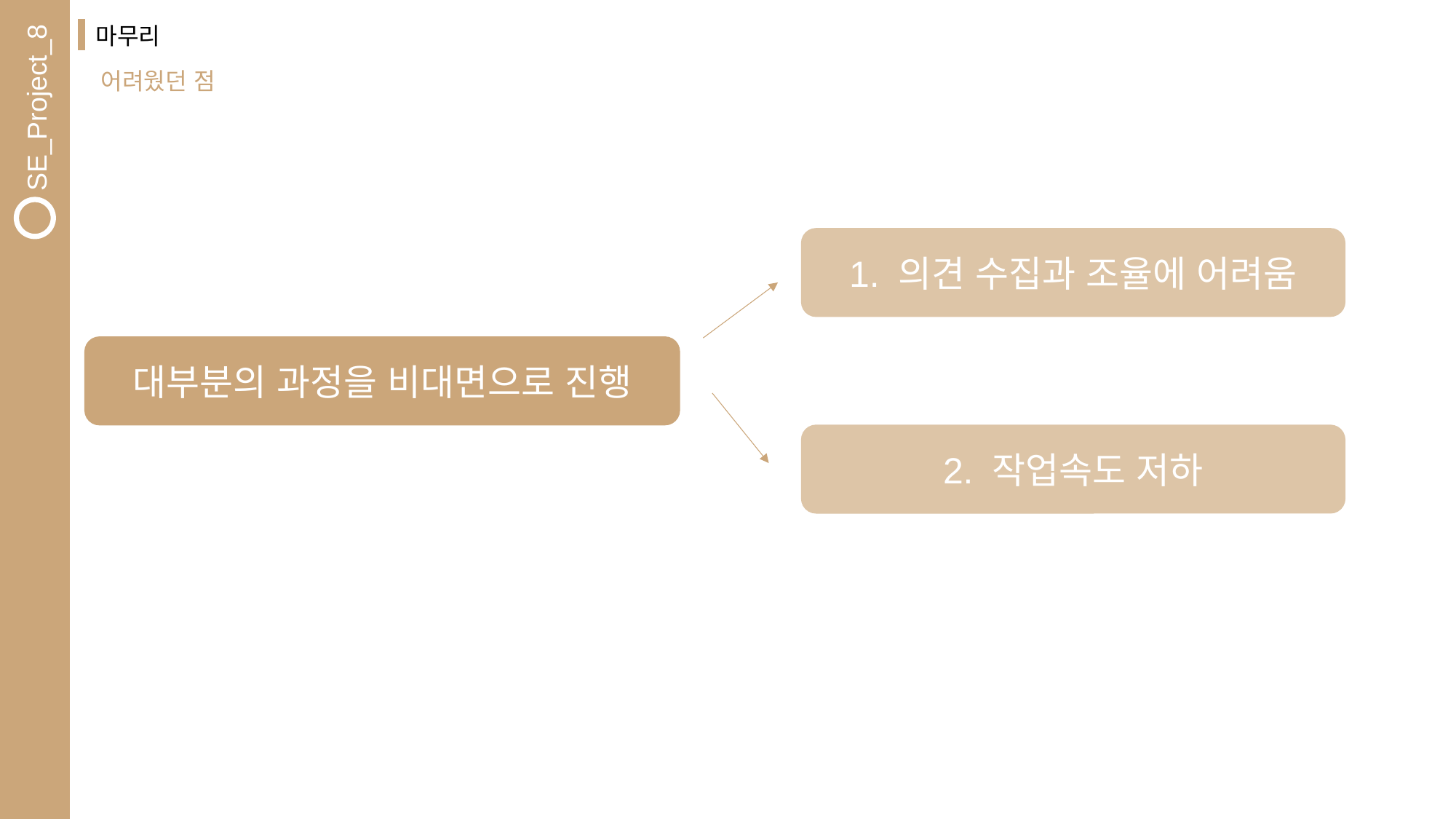

# 마무리
어려웠던 점
1. 의견 수집과 조율에 어려움
대부분의 과정을 비대면으로 진행
2. 작업속도 저하